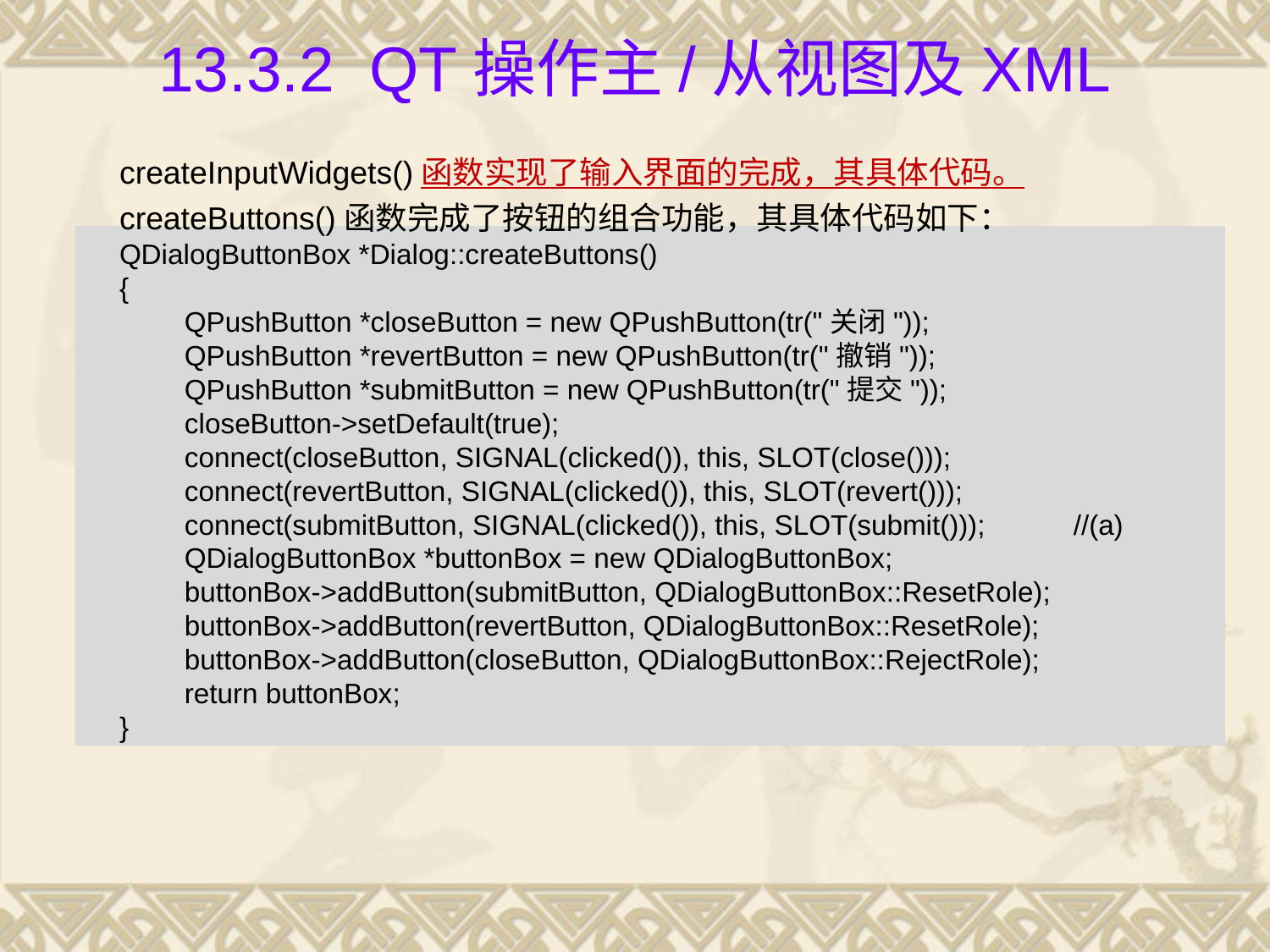

# 13.3.2  Qt操作主/从视图及XML
createInputWidgets()函数实现了输入界面的完成，其具体代码。
createButtons()函数完成了按钮的组合功能，其具体代码如下：
QDialogButtonBox *Dialog::createButtons()
{
    	QPushButton *closeButton = new QPushButton(tr("关闭"));
    	QPushButton *revertButton = new QPushButton(tr("撤销"));
    	QPushButton *submitButton = new QPushButton(tr("提交"));
    	closeButton->setDefault(true);
    	connect(closeButton, SIGNAL(clicked()), this, SLOT(close()));
    	connect(revertButton, SIGNAL(clicked()), this, SLOT(revert()));
    	connect(submitButton, SIGNAL(clicked()), this, SLOT(submit()));	//(a)
    	QDialogButtonBox *buttonBox = new QDialogButtonBox;
    	buttonBox->addButton(submitButton, QDialogButtonBox::ResetRole);
    	buttonBox->addButton(revertButton, QDialogButtonBox::ResetRole);
    	buttonBox->addButton(closeButton, QDialogButtonBox::RejectRole);
    	return buttonBox;
}